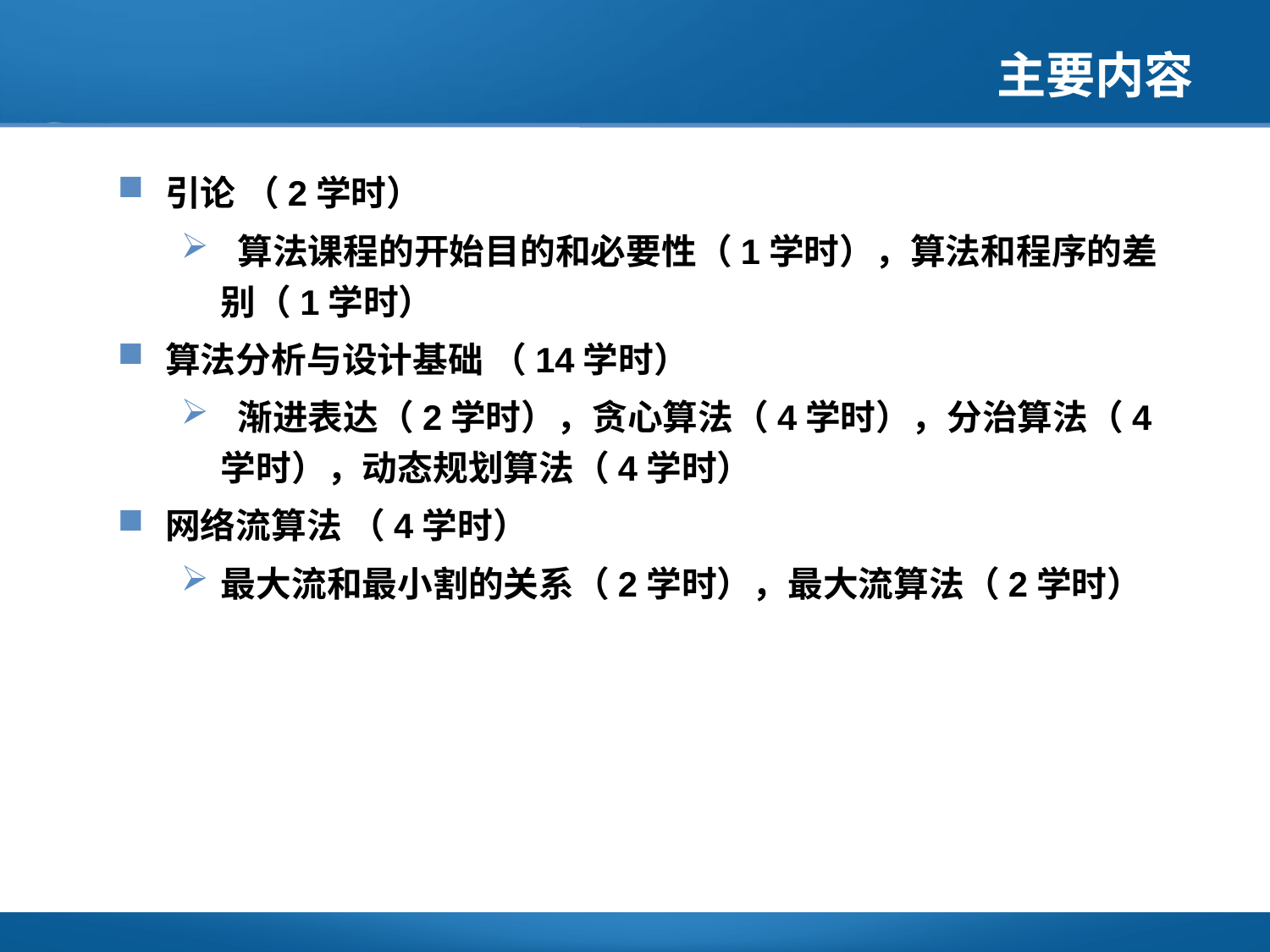

# 主要内容
引论 （2学时）
 算法课程的开始目的和必要性（1学时），算法和程序的差别（1学时）
算法分析与设计基础 （14学时）
 渐进表达（2学时），贪心算法（4学时），分治算法（4学时），动态规划算法（4学时）
网络流算法 （4学时）
最大流和最小割的关系（2学时），最大流算法（2学时）